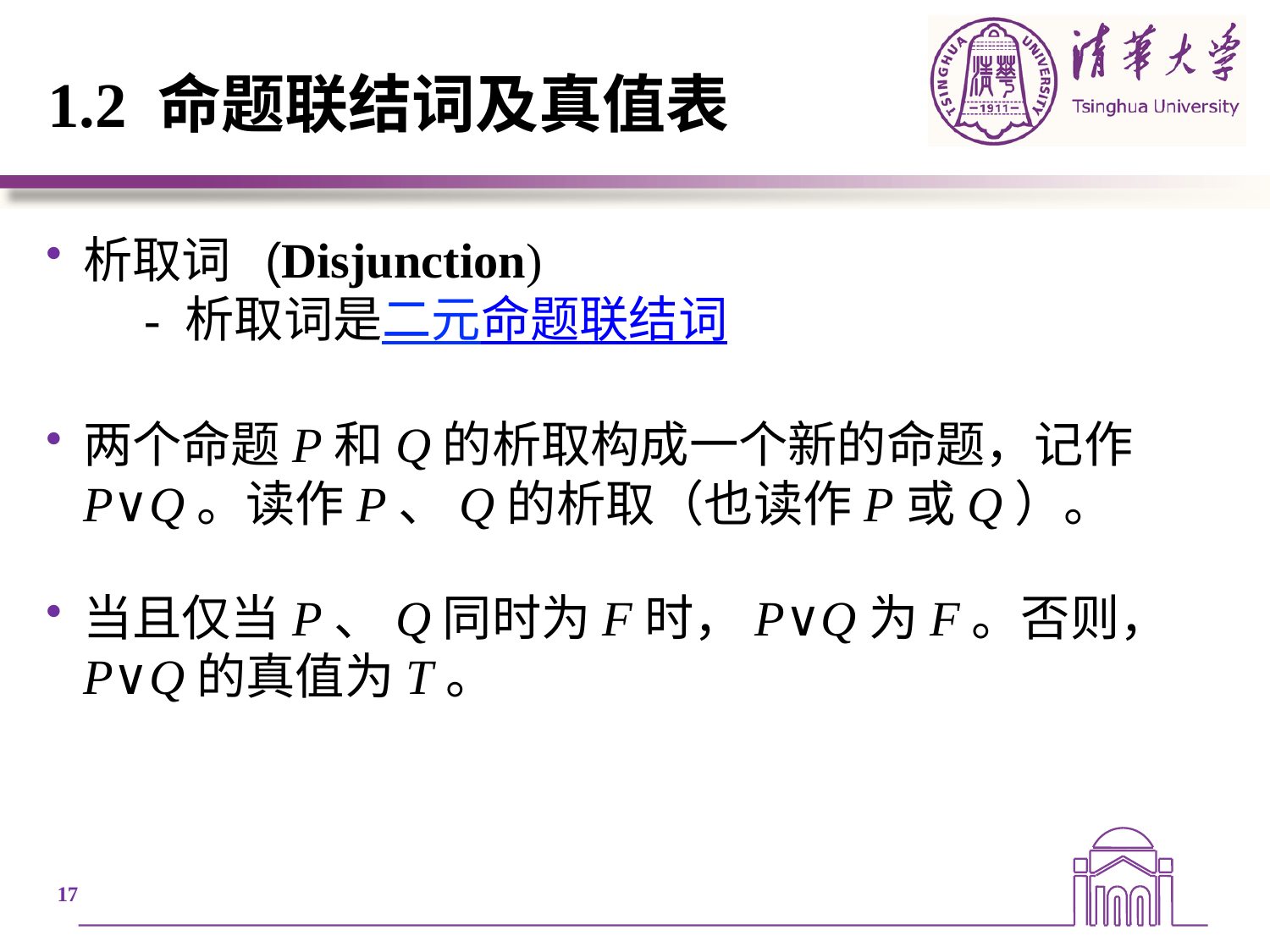

# 1.2 命题联结词及真值表
析取词  (Disjunction)
　- 析取词是二元命题联结词

两个命题P和Q的析取构成一个新的命题，记作P∨Q。读作P、Q的析取（也读作P或Q）。

当且仅当P、Q同时为F时，P∨Q为F。否则， P∨Q的真值为T。